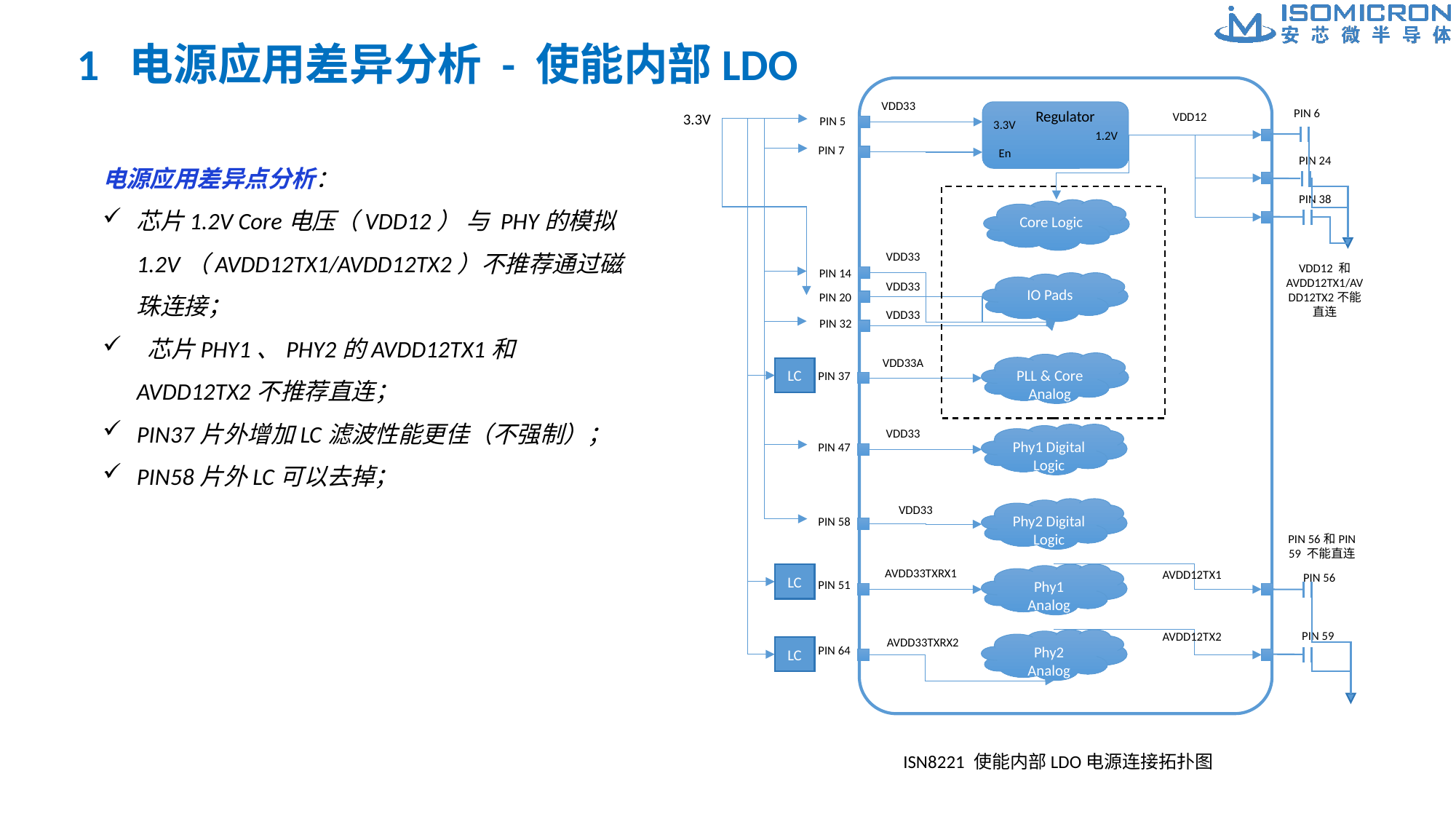

# 1  电源应用差异分析 - 使能内部LDO

3.3V
VDD33
PIN 6

Regulator
VDD12
PIN 5
3.3V

1.2V

PIN 7
En

PIN 24

PIN 38
Core Logic

VDD33
VDD12 和 AVDD12TX1/AVDD12TX2不能直连
PIN 14

IO Pads
VDD33
PIN 20

VDD33
PIN 32

VDD33A
PLL & Core Analog
LC
PIN 37

VDD33
Phy1 Digital Logic
PIN 47

VDD33
Phy2 Digital Logic
PIN 58

PIN 56和PIN 59 不能直连
AVDD33TXRX1
AVDD12TX1
Phy1 Analog
LC
PIN 56
PIN 51

PIN 59
AVDD12TX2
AVDD33TXRX2
Phy2 Analog
LC
PIN 64

电源应用差异点分析：
芯片1.2V Core电压（VDD12） 与 PHY的模拟1.2V（AVDD12TX1/AVDD12TX2）不推荐通过磁珠连接；
 芯片PHY1、PHY2的AVDD12TX1和AVDD12TX2不推荐直连；
PIN37片外增加LC滤波性能更佳（不强制）；
PIN58片外LC可以去掉；

ISN8221 使能内部LDO电源连接拓扑图